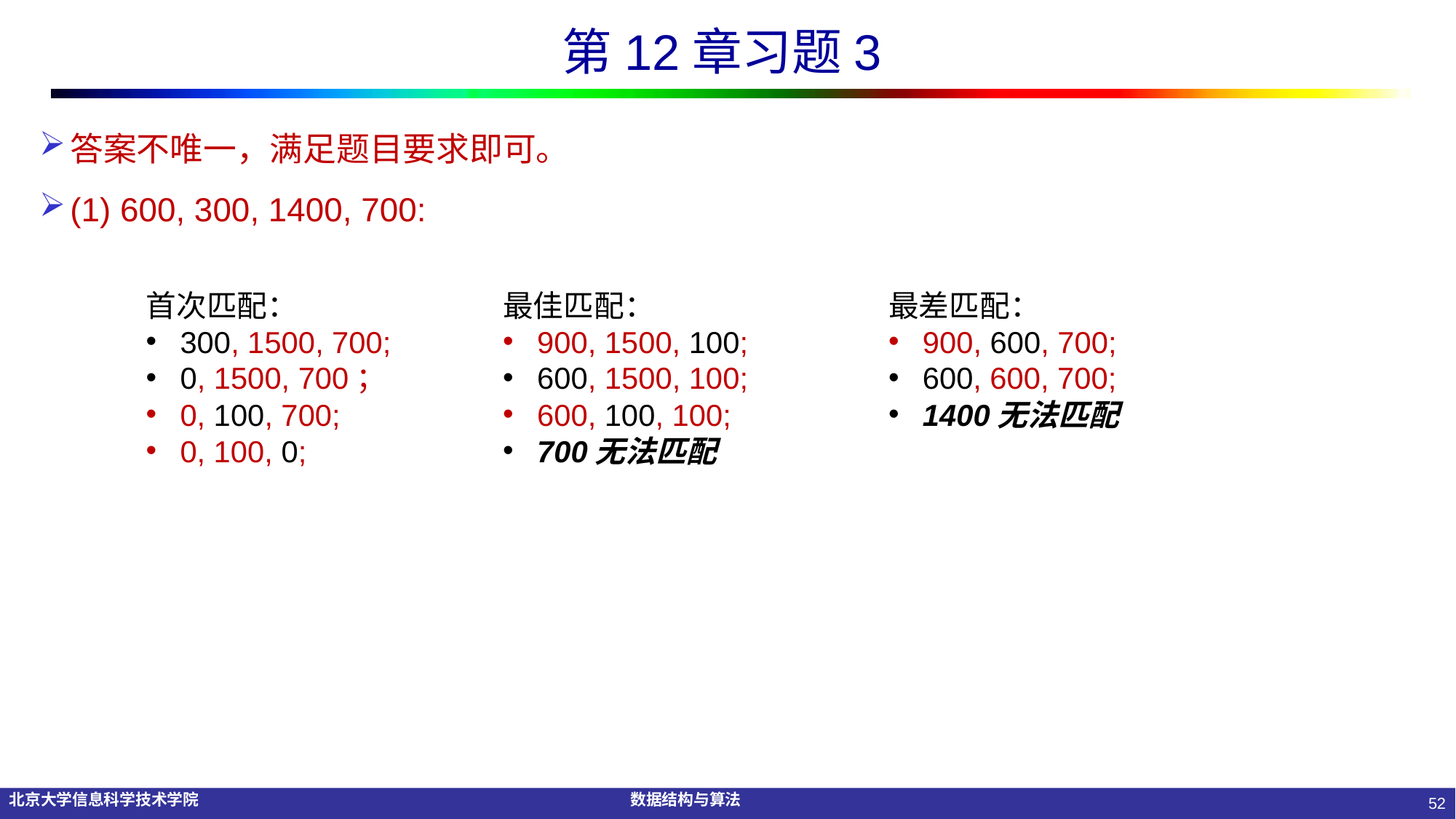

# 第12章习题3
答案不唯一，满足题目要求即可。
(1) 600, 300, 1400, 700:

首次匹配：
300, 1500, 700;
0, 1500, 700；
0, 100, 700;
0, 100, 0;

最佳匹配：
900, 1500, 100;
600, 1500, 100;
600, 100, 100;
700无法匹配

最差匹配：
900, 600, 700;
600, 600, 700;
1400无法匹配

52